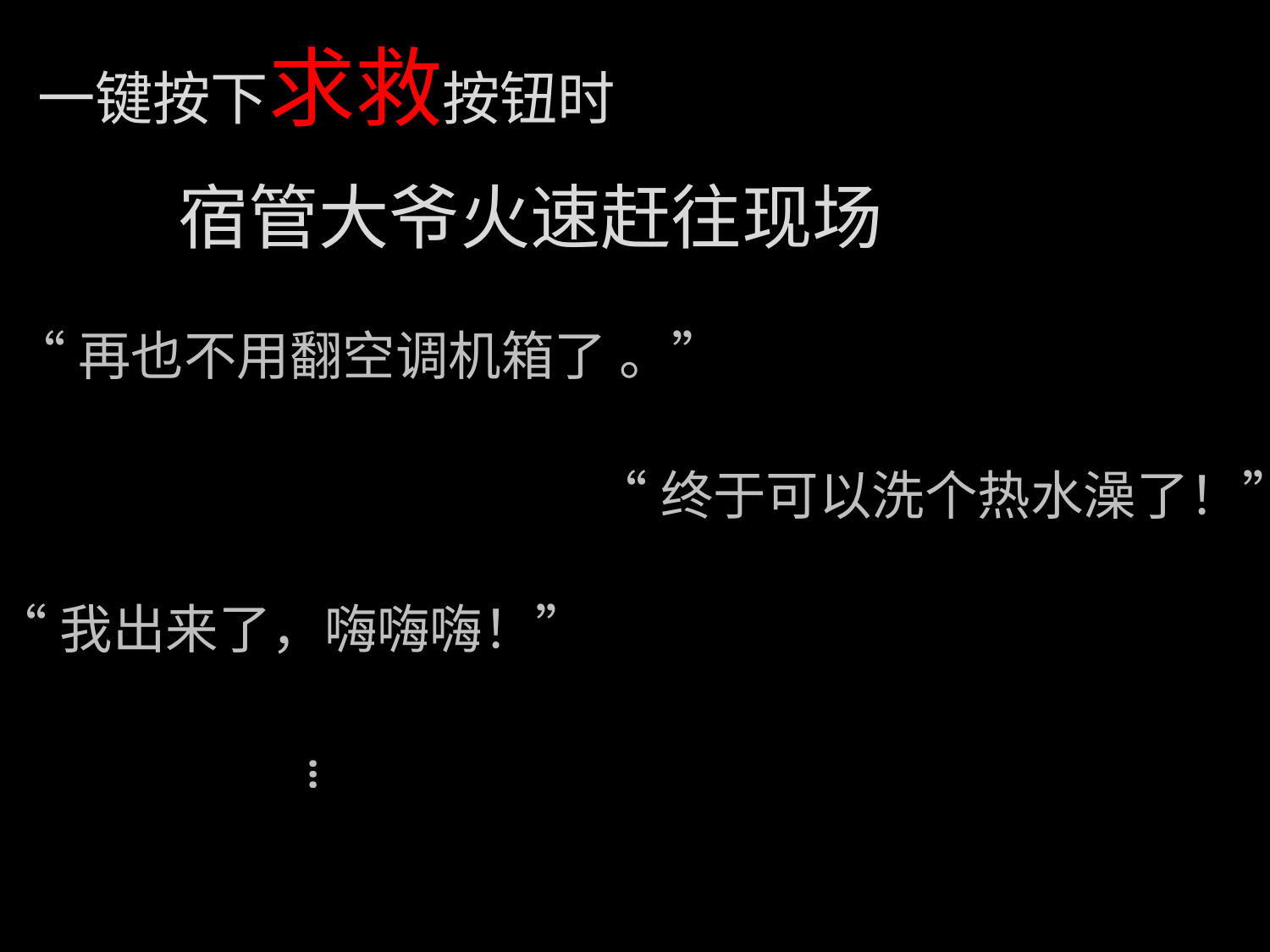

# 一键按下求救按钮时
    宿管大爷火速赶往现场
“再也不用翻空调机箱了 。”
“终于可以洗个热水澡了！”
“我出来了，嗨嗨嗨！”
…